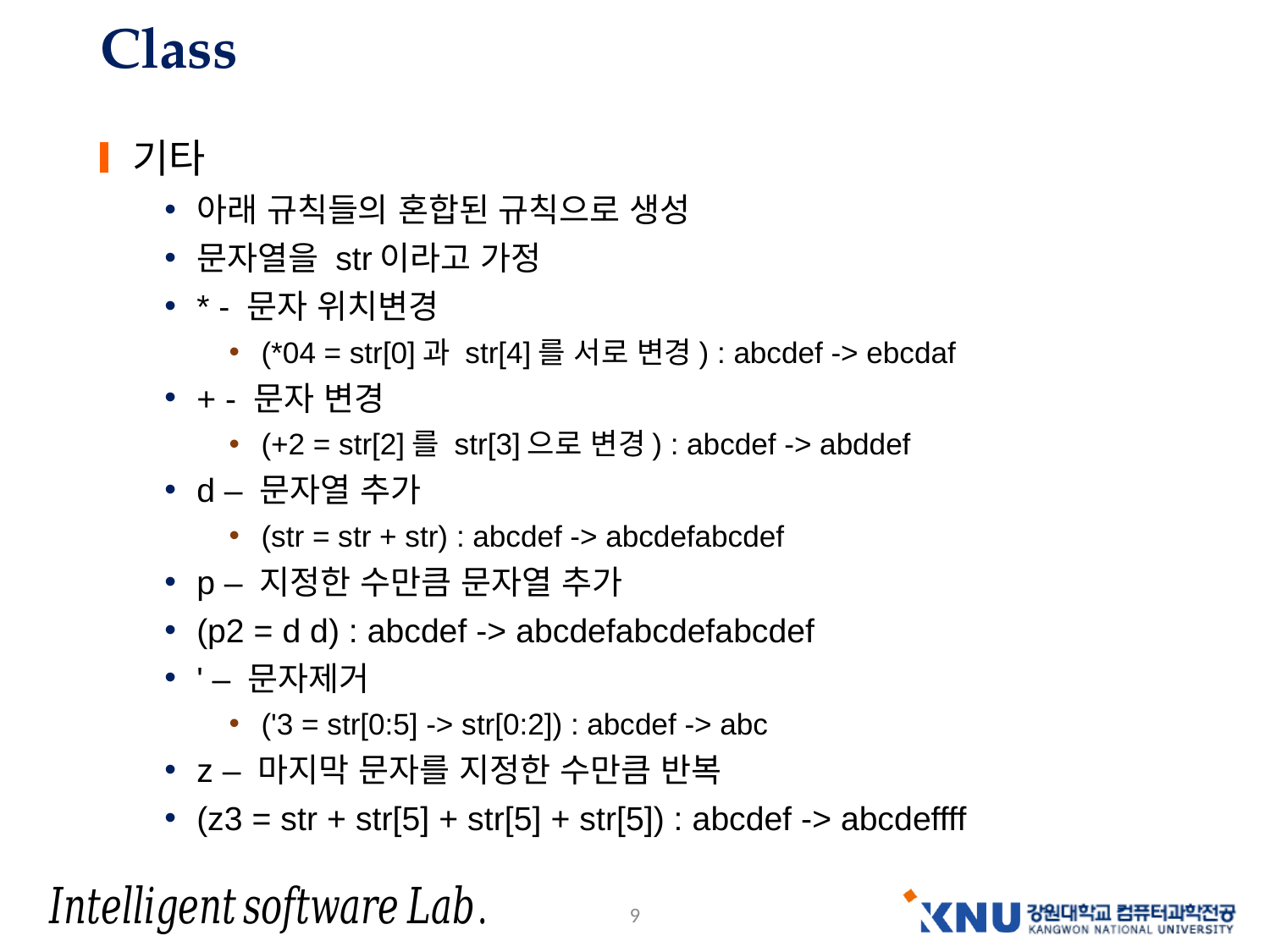

# Class
기타
아래 규칙들의 혼합된 규칙으로 생성
문자열을 str이라고 가정
* - 문자 위치변경
(*04 = str[0]과 str[4]를 서로 변경) : abcdef -> ebcdaf
+ - 문자 변경
(+2 = str[2]를 str[3]으로 변경) : abcdef -> abddef
d – 문자열 추가
(str = str + str) : abcdef -> abcdefabcdef
p – 지정한 수만큼 문자열 추가
(p2 = d d) : abcdef -> abcdefabcdefabcdef
' – 문자제거
('3 = str[0:5] -> str[0:2]) : abcdef -> abc
z – 마지막 문자를 지정한 수만큼 반복
(z3 = str + str[5] + str[5] + str[5]) : abcdef -> abcdeffff